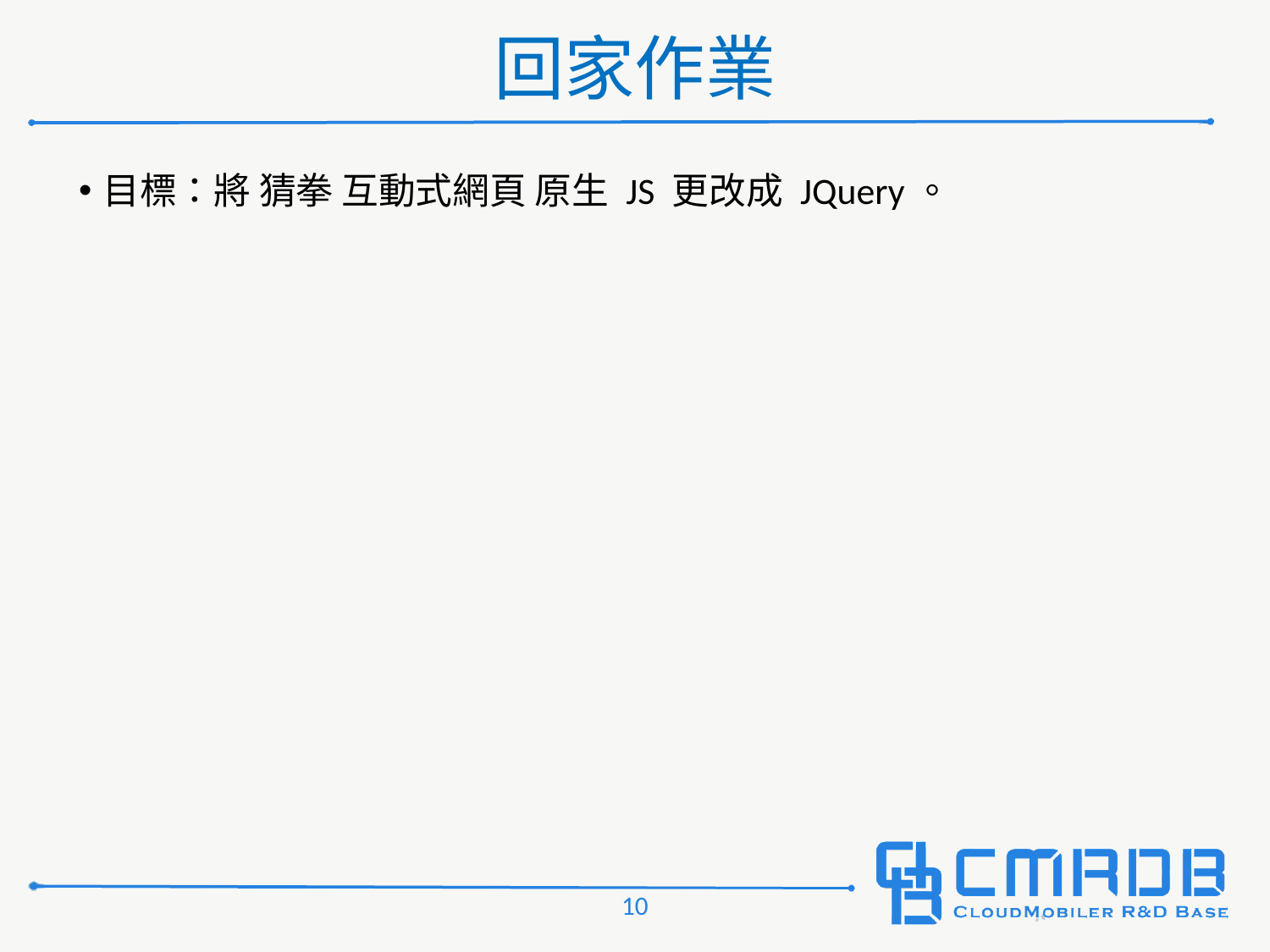

# 回家作業
目標：將 猜拳 互動式網頁 原生 JS 更改成 JQuery。